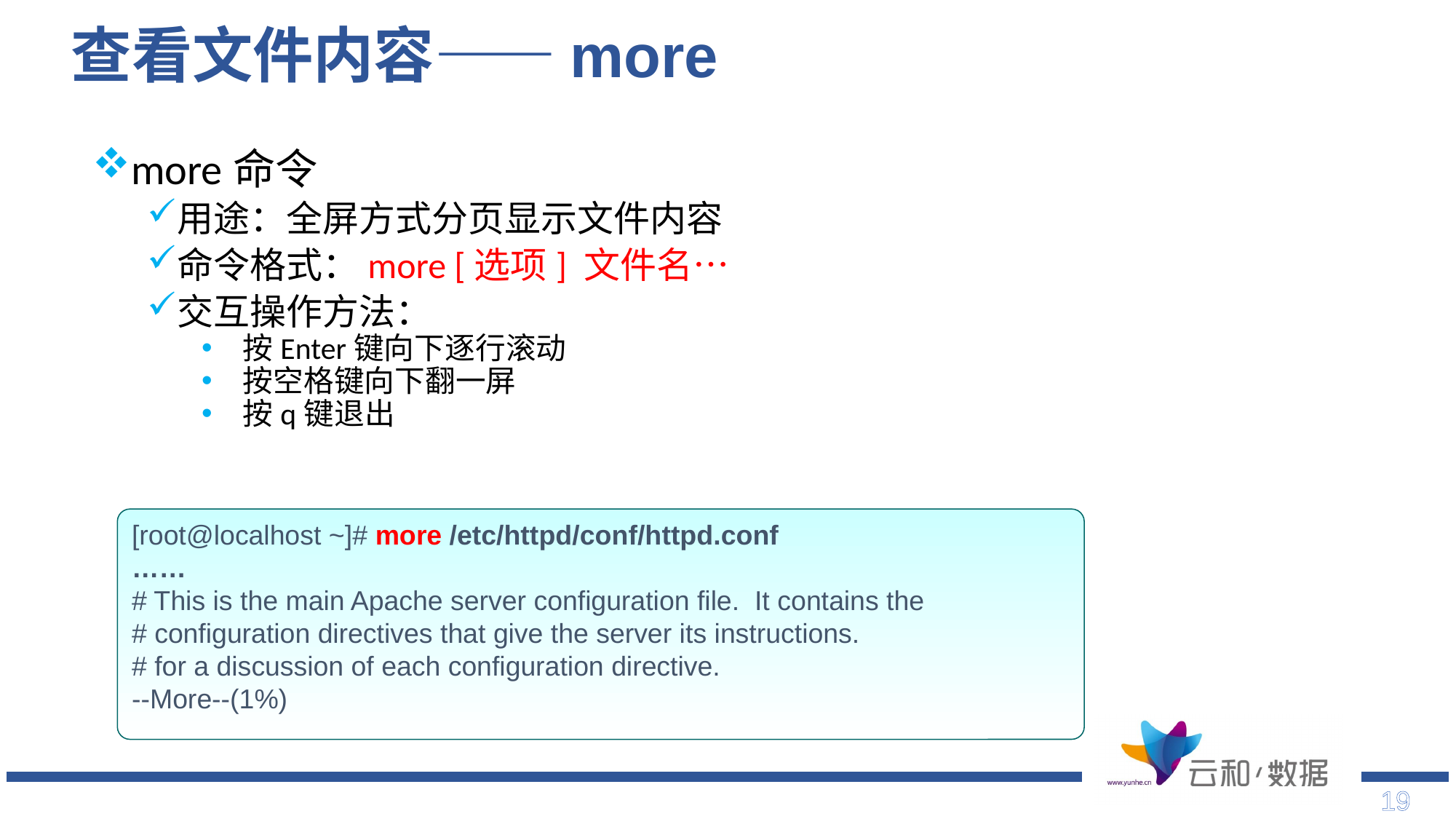

# 查看文件内容——more
more命令
用途：全屏方式分页显示文件内容
命令格式：more [选项] 文件名…
交互操作方法：
 按Enter键向下逐行滚动
 按空格键向下翻一屏
 按q键退出
[root@localhost ~]# more /etc/httpd/conf/httpd.conf
……
# This is the main Apache server configuration file.  It contains the
# configuration directives that give the server its instructions.
# for a discussion of each configuration directive.
--More--(1%)